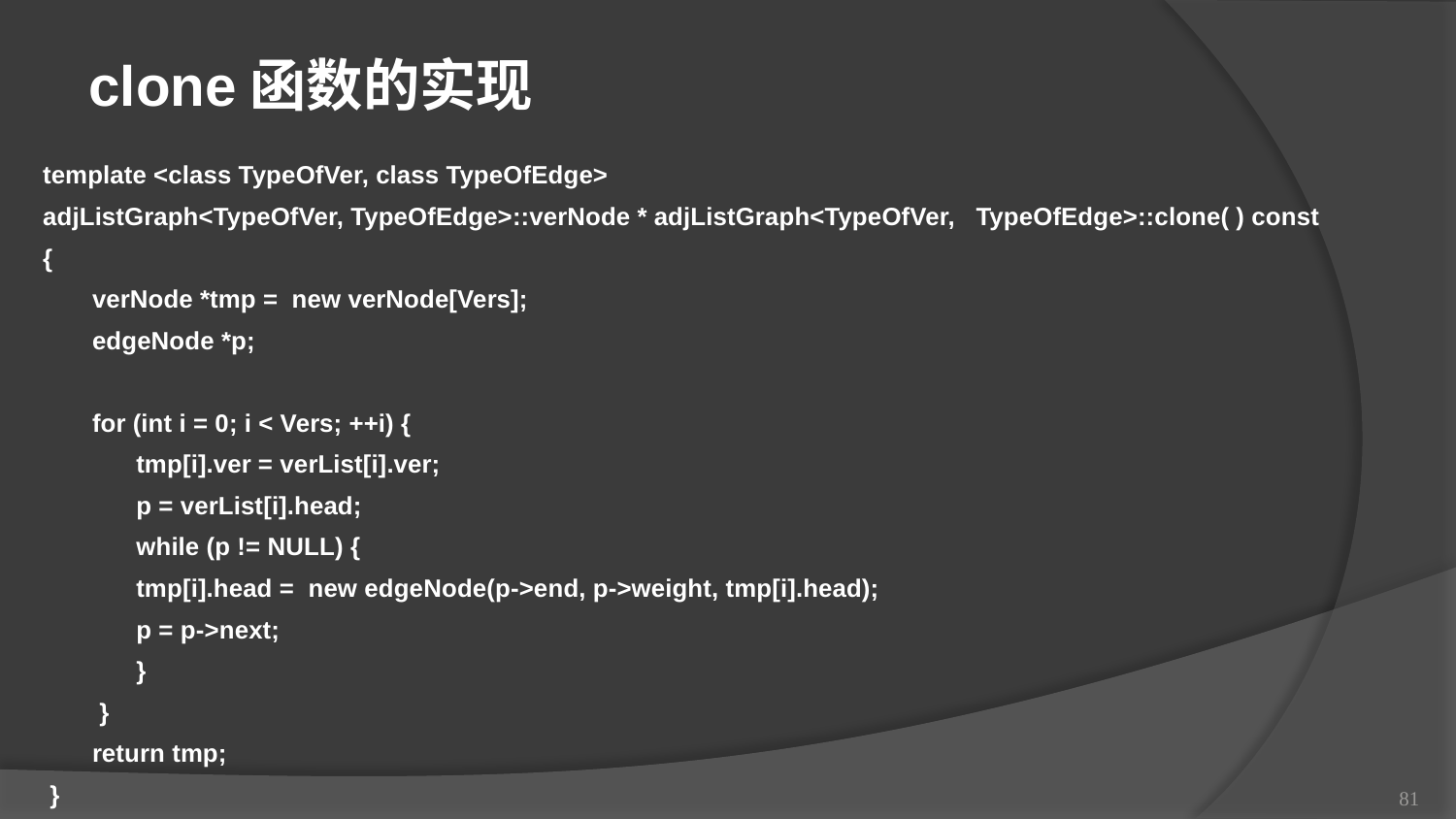

clone函数的实现
template <class TypeOfVer, class TypeOfEdge>
adjListGraph<TypeOfVer, TypeOfEdge>::verNode * adjListGraph<TypeOfVer,   TypeOfEdge>::clone( ) const
{
       verNode *tmp =  new verNode[Vers];
       edgeNode *p;

       for (int i = 0; i < Vers; ++i) {
	tmp[i].ver = verList[i].ver;
	p = verList[i].head;
	while (p != NULL) {
		tmp[i].head =  new edgeNode(p->end, p->weight, tmp[i].head);
		p = p->next;
	}
        }
       return tmp;
 }
81